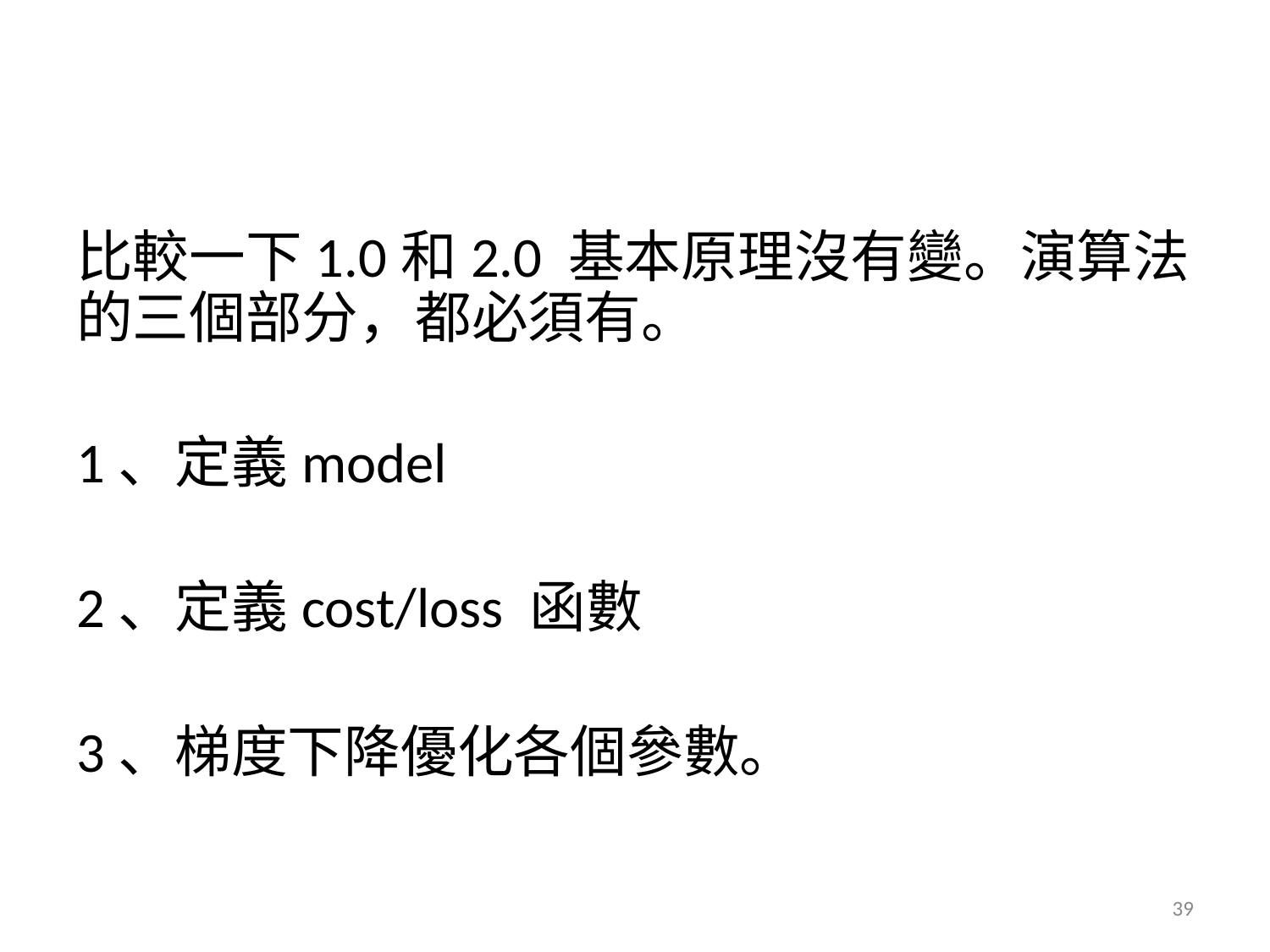

#
比較一下1.0和2.0 基本原理沒有變。演算法的三個部分，都必須有。

1、定義model

2、定義cost/loss 函數

3、梯度下降優化各個參數。

39